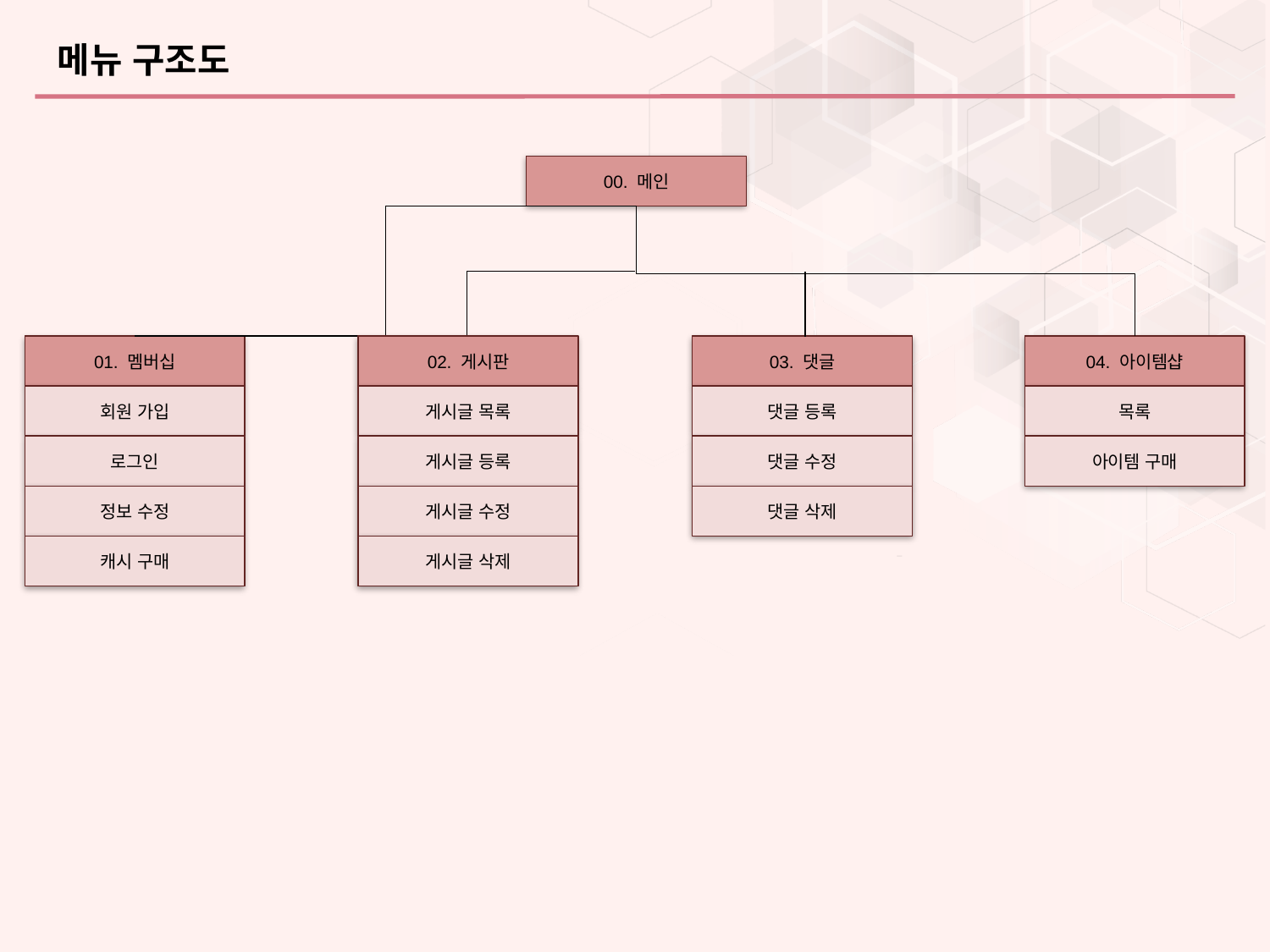

메뉴 구조도

00. 메인
02. 게시판
03. 댓글
04. 아이템샵
01. 멤버십
회원 가입
게시글 목록
댓글 등록
목록
로그인
게시글 등록
댓글 수정
아이템 구매
정보 수정
게시글 수정
댓글 삭제
캐시 구매
게시글 삭제